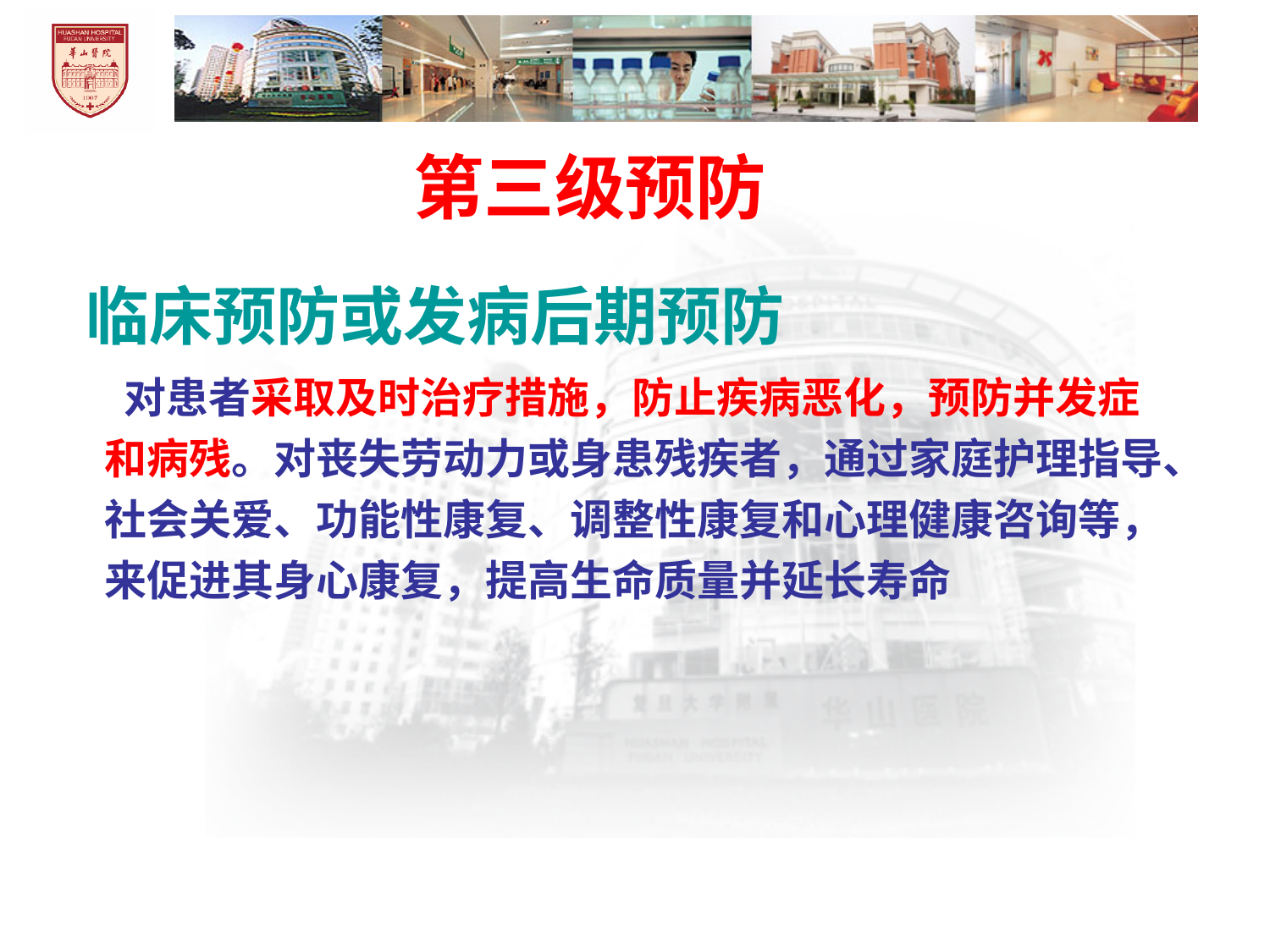

# 第三级预防
  临床预防或发病后期预防
      对患者采取及时治疗措施，防止疾病恶化，预防并发症和病残。对丧失劳动力或身患残疾者，通过家庭护理指导、社会关爱、功能性康复、调整性康复和心理健康咨询等，来促进其身心康复，提高生命质量并延长寿命